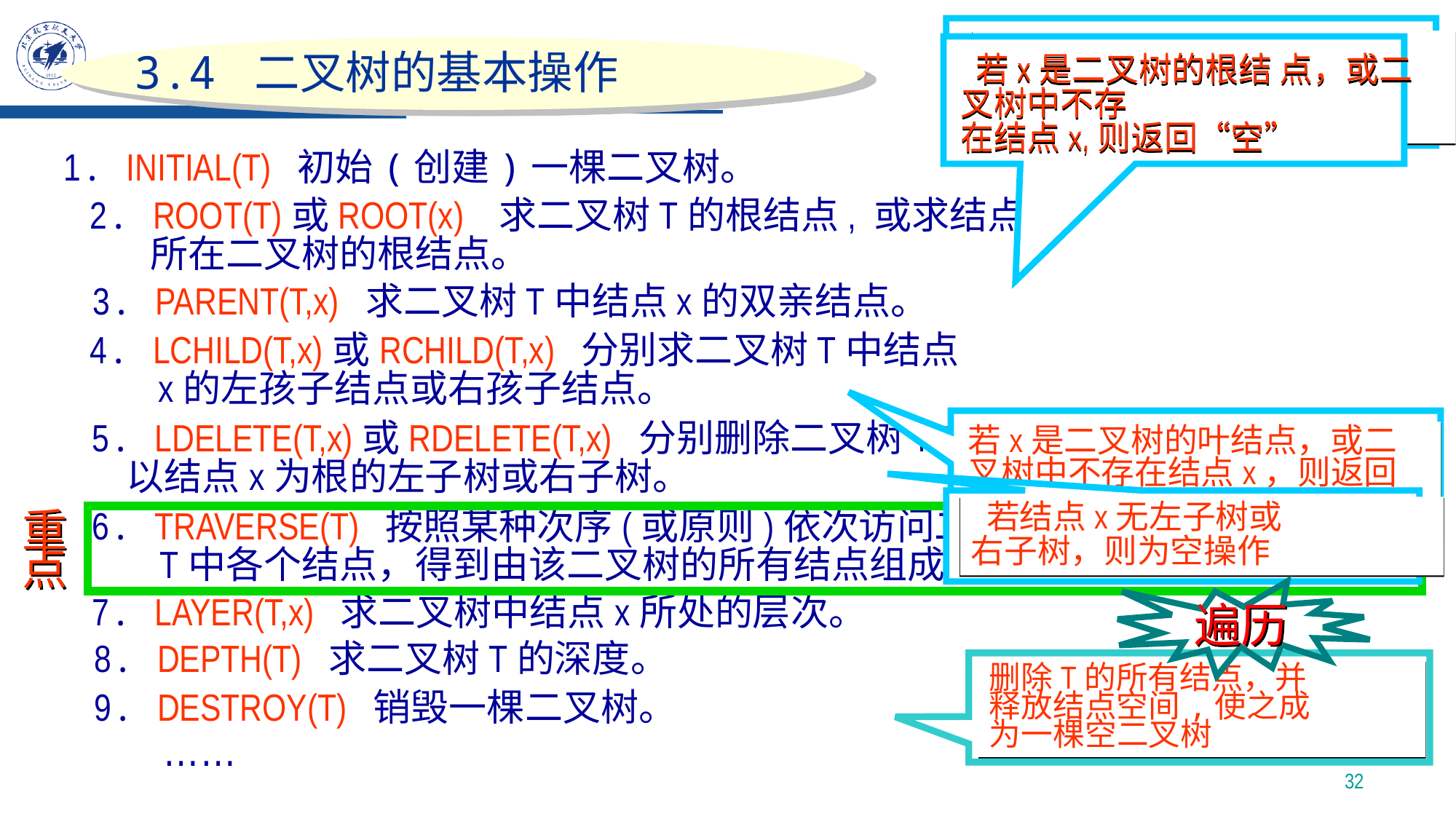

若二叉树为空，或二
叉树中不存在结点x，
则返回“空”

 若x是二叉树的根结 点，或二叉树中不存
在结点x,则返回“空”

3.4 二叉树的基本操作
1. INITIAL(T)  初始(创建)一棵二叉树。
2. ROOT(T)或ROOT(x)   求二叉树T的根结点, 或求结点x
      所在二叉树的根结点。
3. PARENT(T,x)  求二叉树T中结点x的双亲结点。
4. LCHILD(T,x)或RCHILD(T,x)  分别求二叉树T中结点
   x的左孩子结点或右孩子结点。

若x是二叉树的叶结点，或二叉树中不存在结点x，则返回“空”
5. LDELETE(T,x)或RDELETE(T,x)  分别删除二叉树T中
   以结点x为根的左子树或右子树。

 若结点x无左子树或
右子树，则为空操作
6. TRAVERSE(T)  按照某种次序(或原则)依次访问二叉树
   T中各个结点，得到由该二叉树的所有结点组成的序列。

重
点

7. LAYER(T,x)  求二叉树中结点x所处的层次。
遍历
8. DEPTH(T)  求二叉树T的深度。

删除T的所有结点，并
释放结点空间,使之成
为一棵空二叉树
9. DESTROY(T)  销毁一棵二叉树。
   ……
32